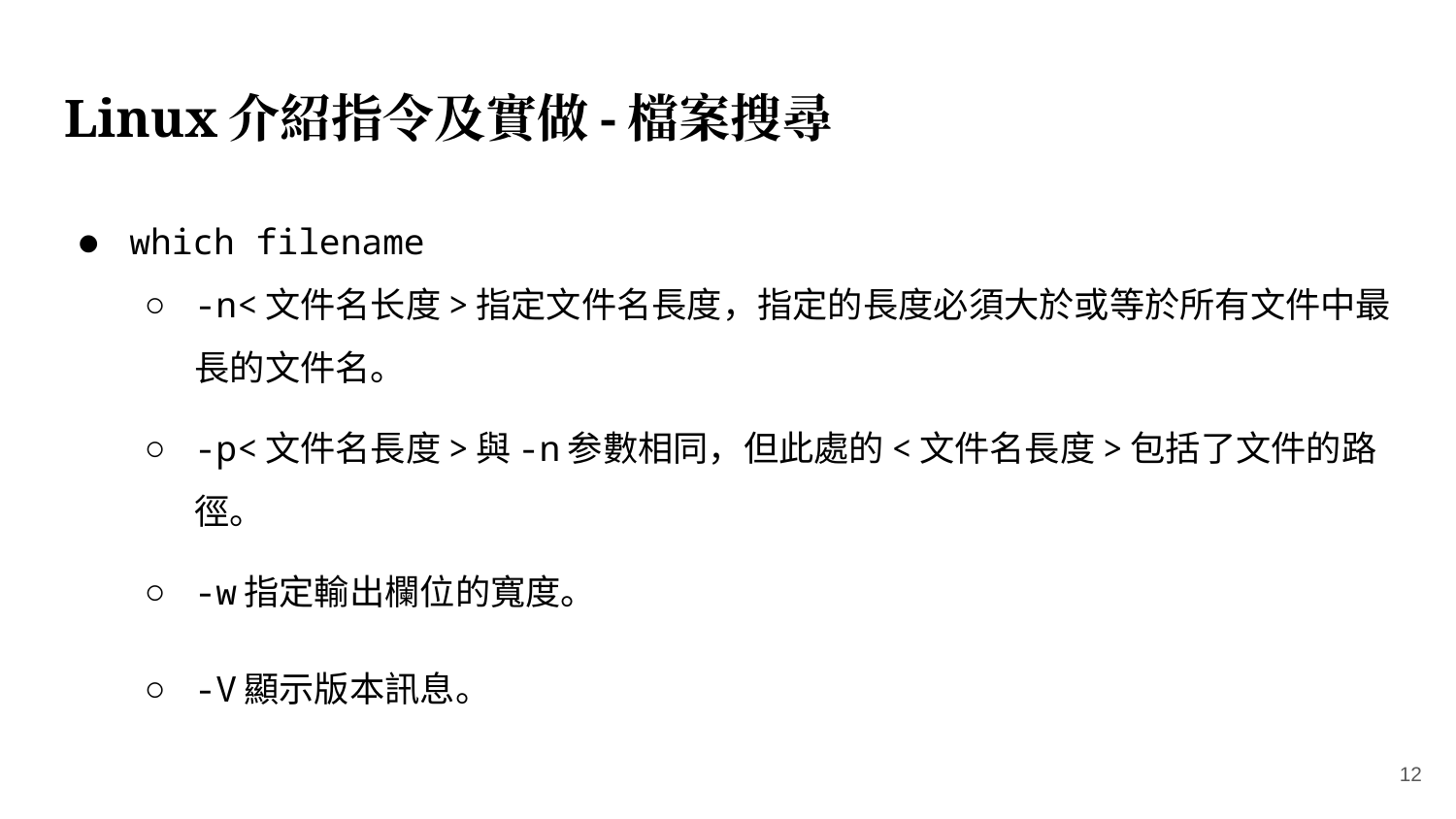

# Linux介紹指令及實做-檔案搜尋

which filename
-n<文件名长度>指定文件名長度，指定的長度必須大於或等於所有文件中最長的文件名。
-p<文件名長度>與-n参數相同，但此處的<文件名長度>包括了文件的路徑。
-w指定輸出欄位的寬度。
-V顯示版本訊息。
12